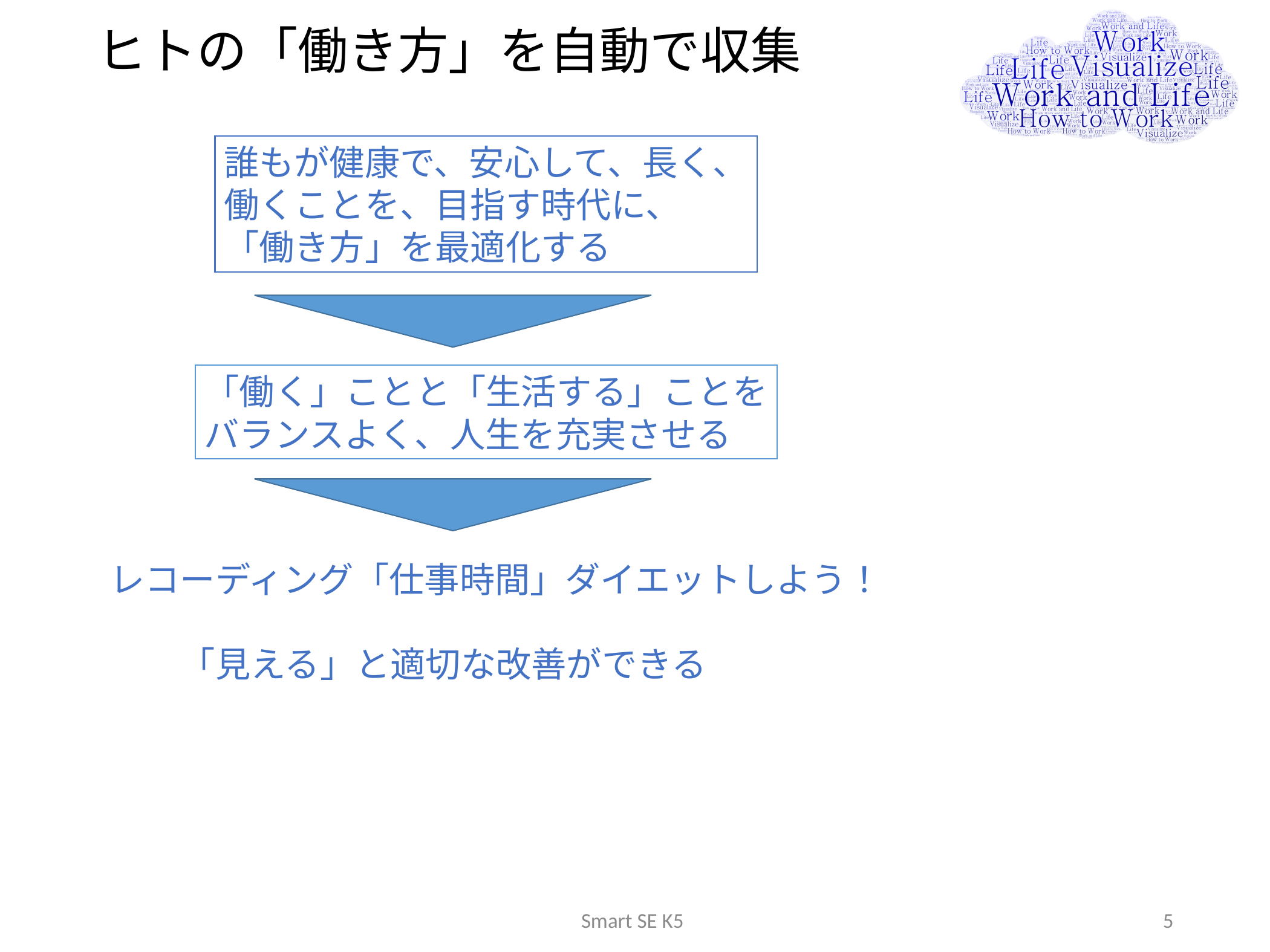

# ヒトの「働き方」を自動で収集
誰もが健康で、安心して、長く、
働くことを、目指す時代に、
「働き方」を最適化する

「働く」ことと「生活する」ことを
バランスよく、人生を充実させる

レコーディング「仕事時間」ダイエットしよう！

　　「見える」と適切な改善ができる
Smart SE K5
5